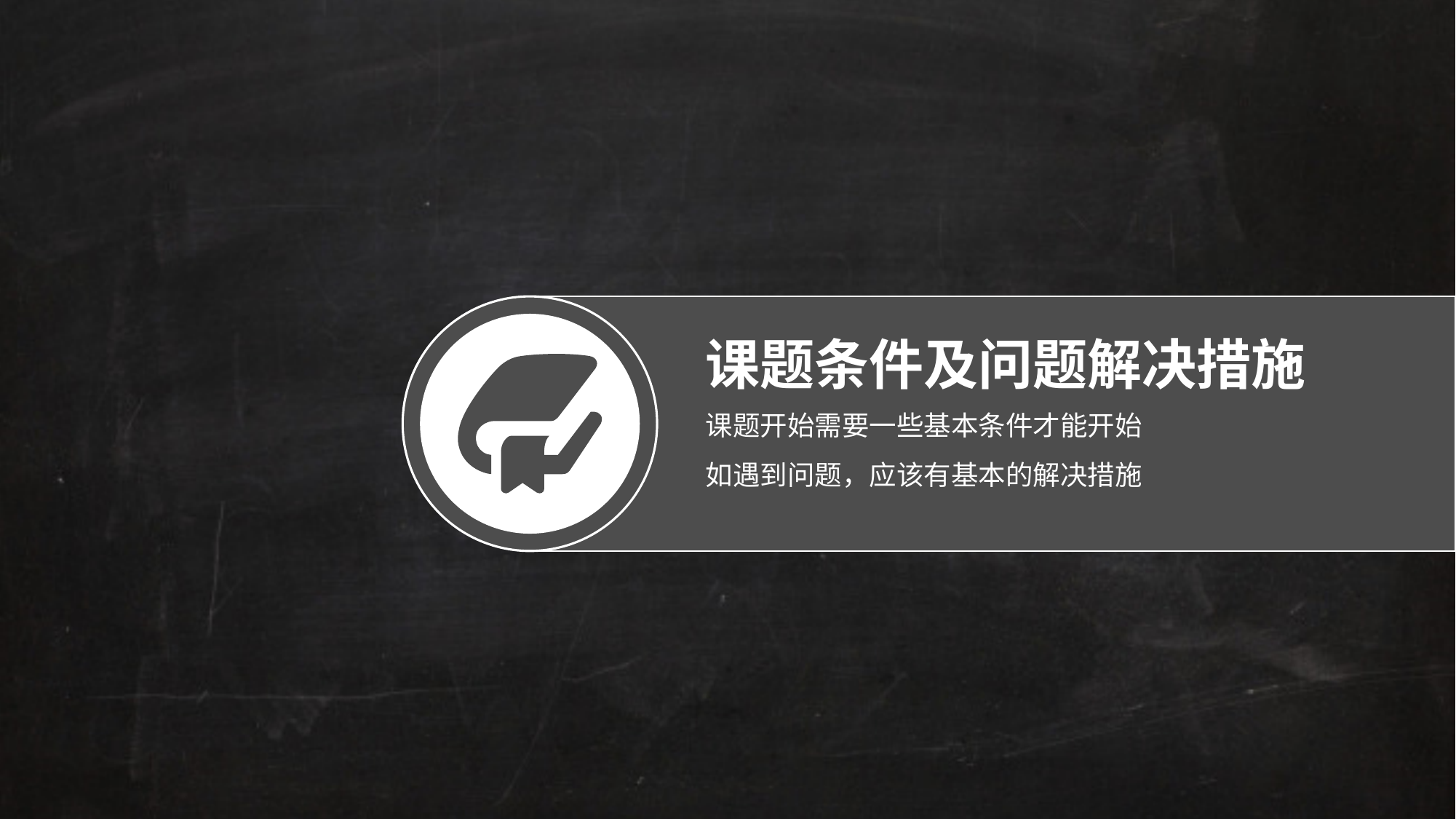

课题条件及问题解决措施

课题开始需要一些基本条件才能开始
如遇到问题，应该有基本的解决措施